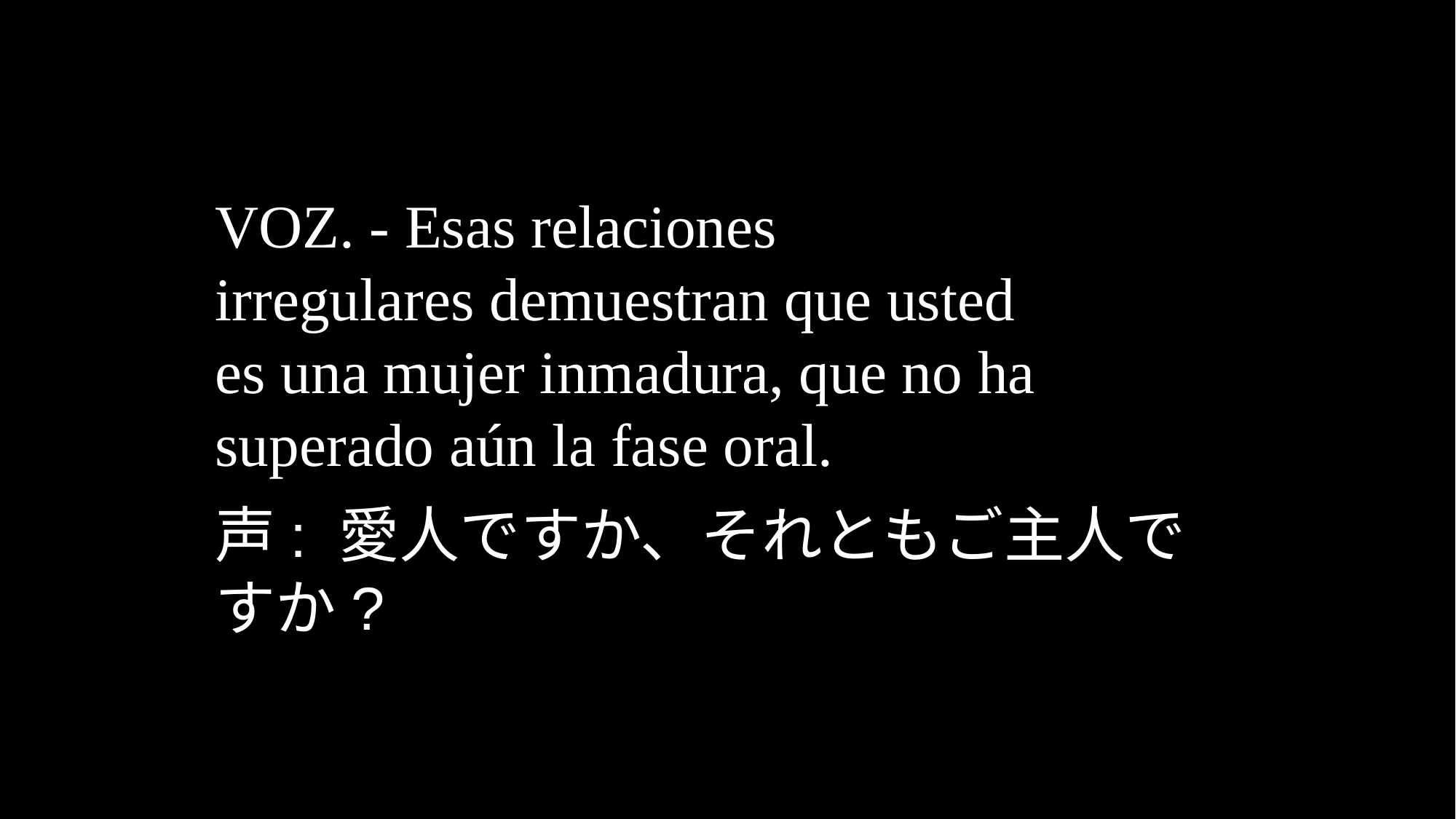

VOZ. - Esas relaciones irregulares demuestran que usted es una mujer inmadura, que no ha superado aún la fase oral.

声: 愛人ですか、それともご主人ですか?